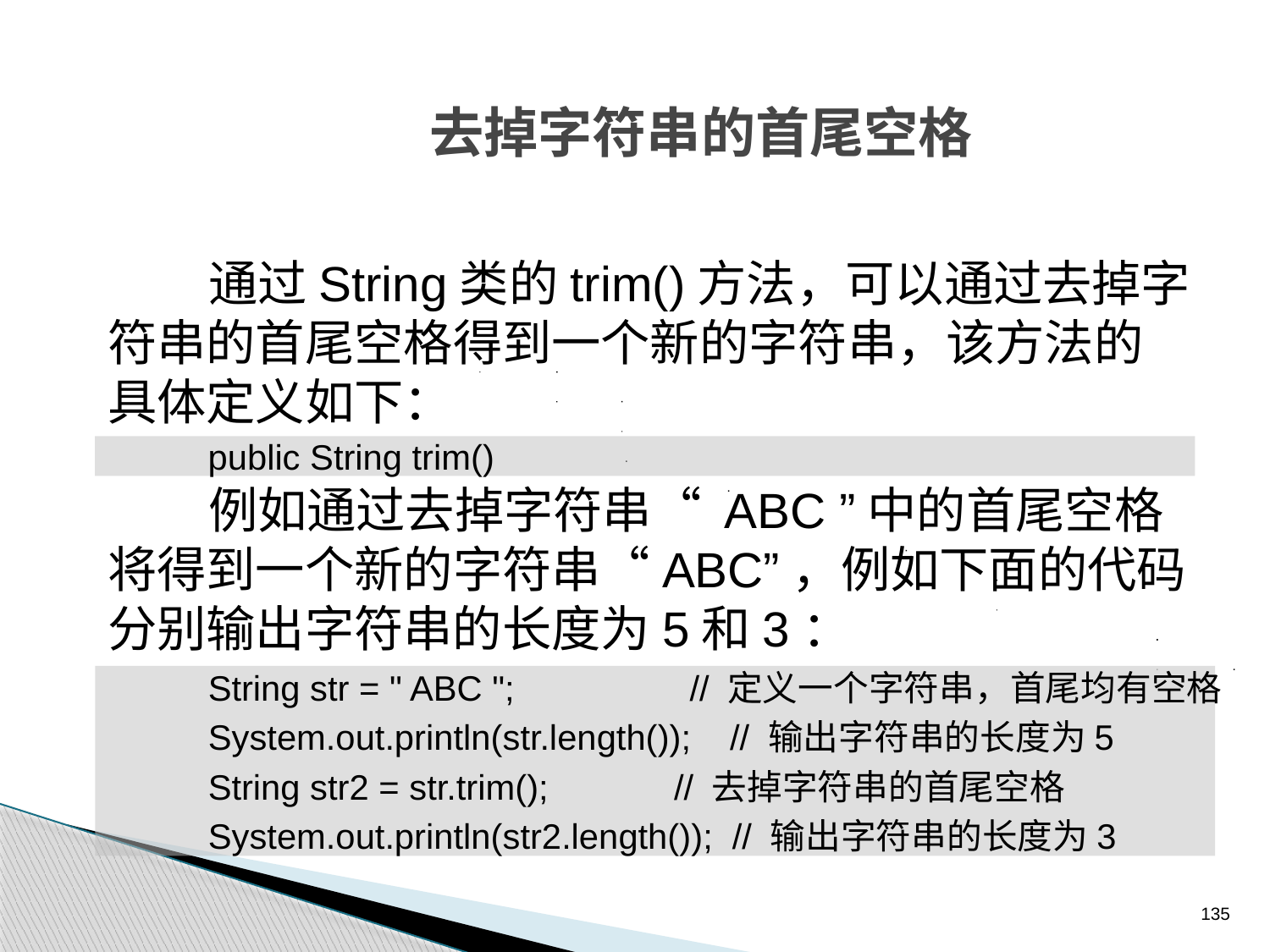

# 去掉字符串的首尾空格

通过String类的trim()方法，可以通过去掉字符串的首尾空格得到一个新的字符串，该方法的具体定义如下：

例如通过去掉字符串“ ABC ”中的首尾空格将得到一个新的字符串“ABC”，例如下面的代码分别输出字符串的长度为5和3：

public String trim()

String str = " ABC ";                  // 定义一个字符串，首尾均有空格
System.out.println(str.length());    // 输出字符串的长度为5
String str2 = str.trim();	      // 去掉字符串的首尾空格
System.out.println(str2.length());  // 输出字符串的长度为3

135